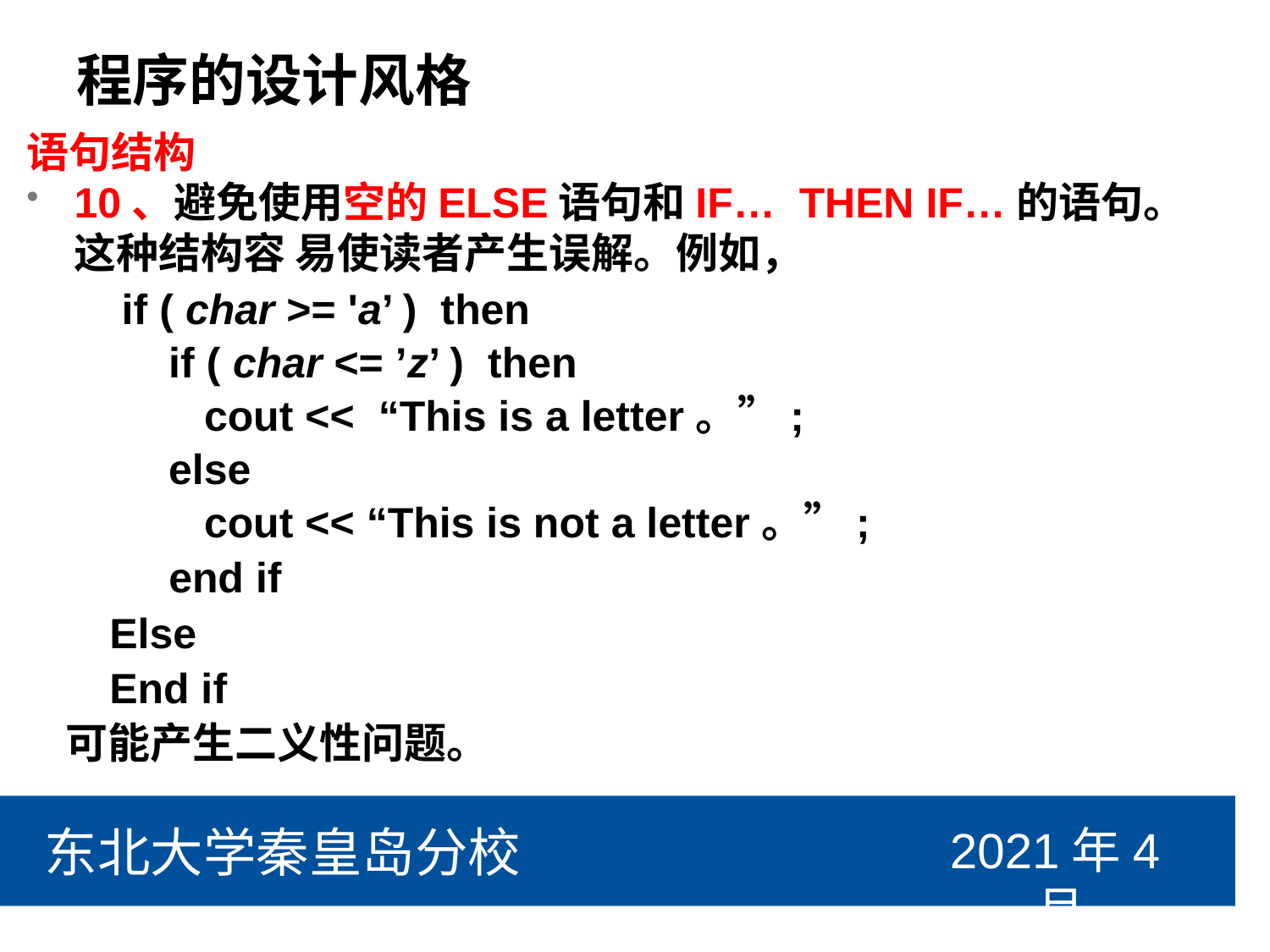

# 程序的设计风格
语句结构
10、避免使用空的ELSE语句和IF…  THEN IF…的语句。这种结构容 易使读者产生误解。例如，
	    if ( char >= 'a’ )  then
        if ( char <= ’z’ )  then
           cout <<  “This is a letter。”;
        else
           cout << “This is not a letter。”;
            end if
       Else
       End if
   可能产生二义性问题。